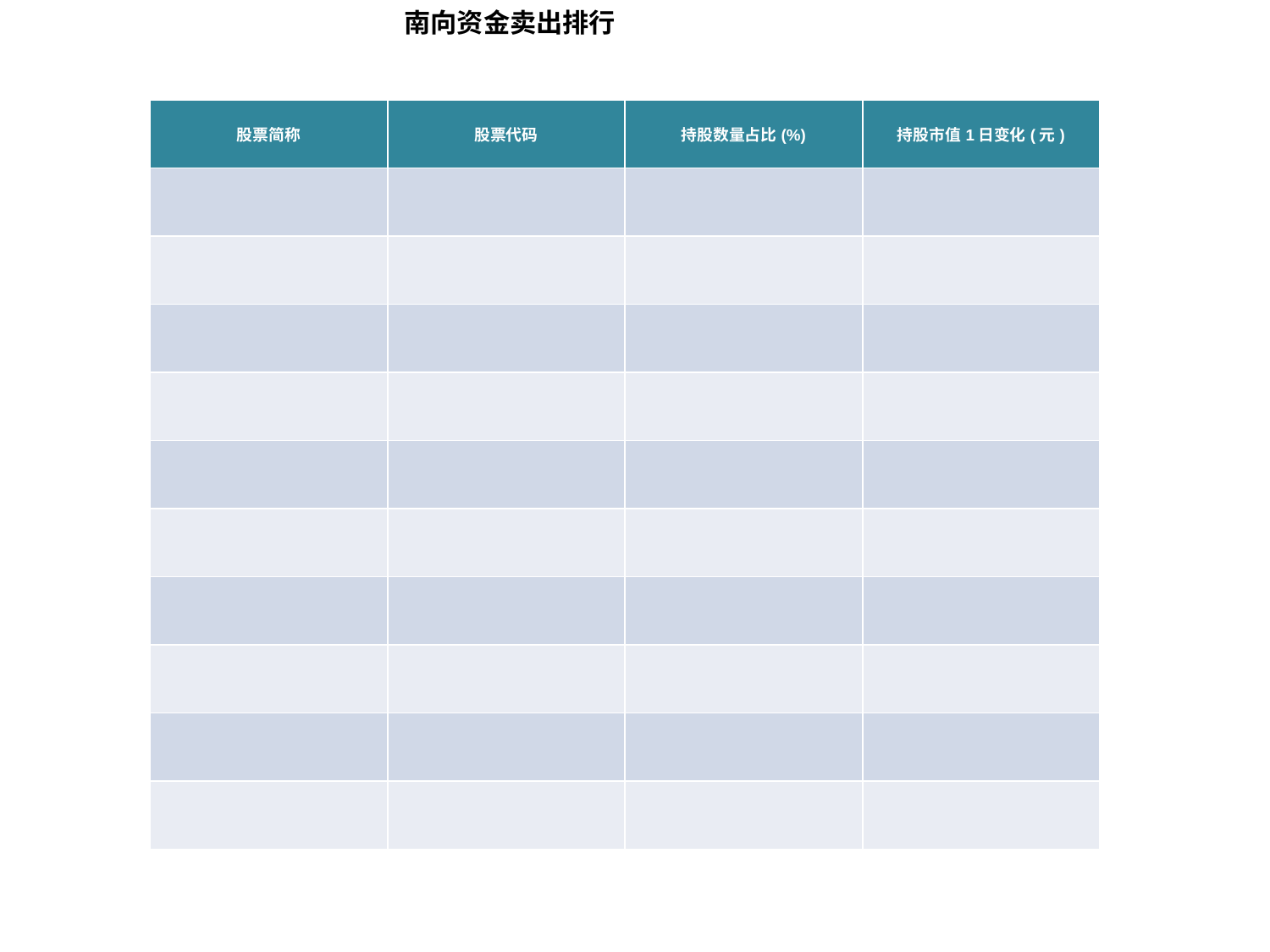

南向资金卖出排行
| 股票简称 | 股票代码 | 持股数量占比(%) | 持股市值1日变化(元) |
| --- | --- | --- | --- |
|  |  |  |  |
|  |  |  |  |
|  |  |  |  |
|  |  |  |  |
|  |  |  |  |
|  |  |  |  |
|  |  |  |  |
|  |  |  |  |
|  |  |  |  |
|  |  |  |  |